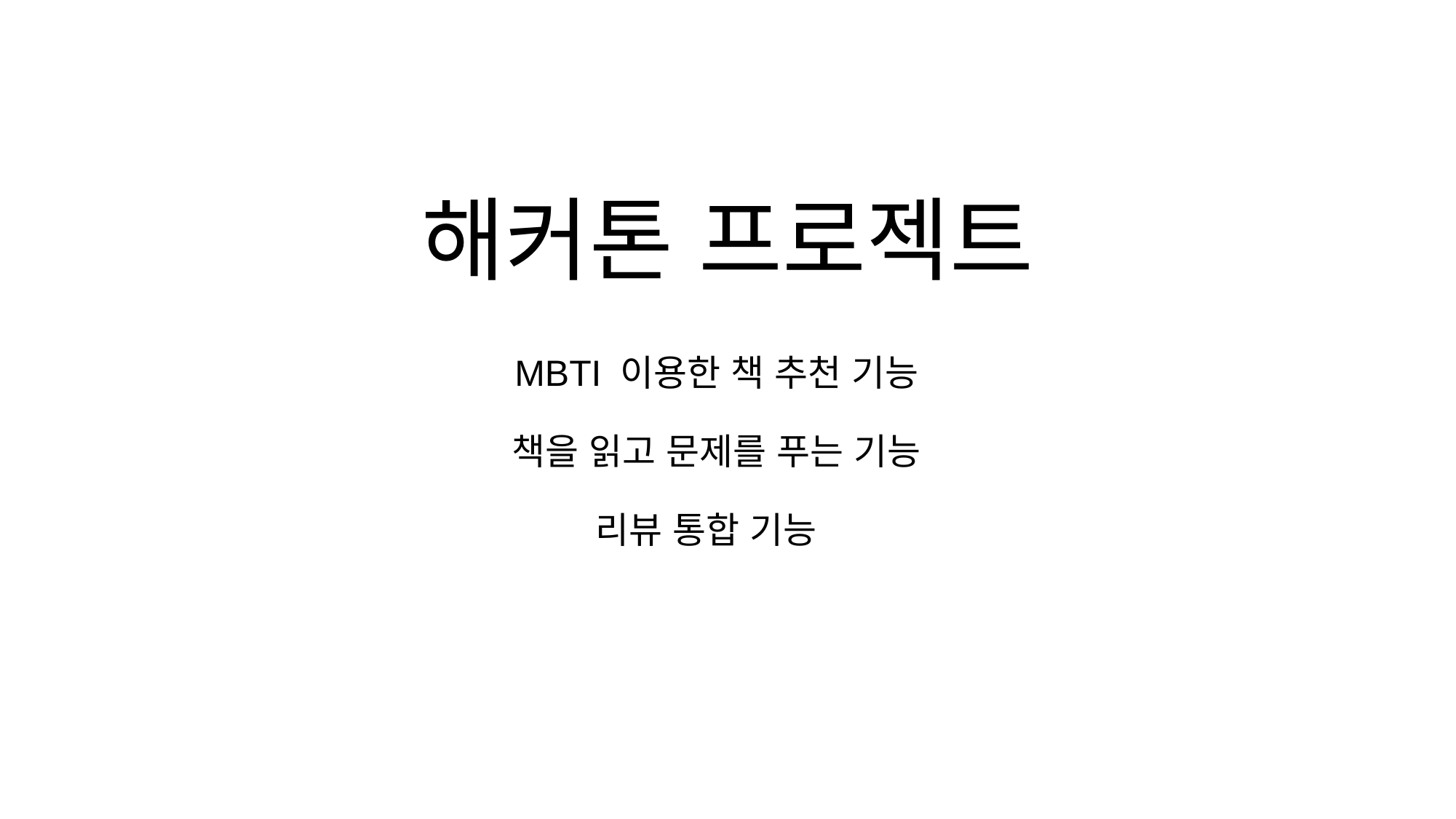

# 해커톤 프로젝트
MBTI 이용한 책 추천 기능
책을 읽고 문제를 푸는 기능

리뷰 통합 기능